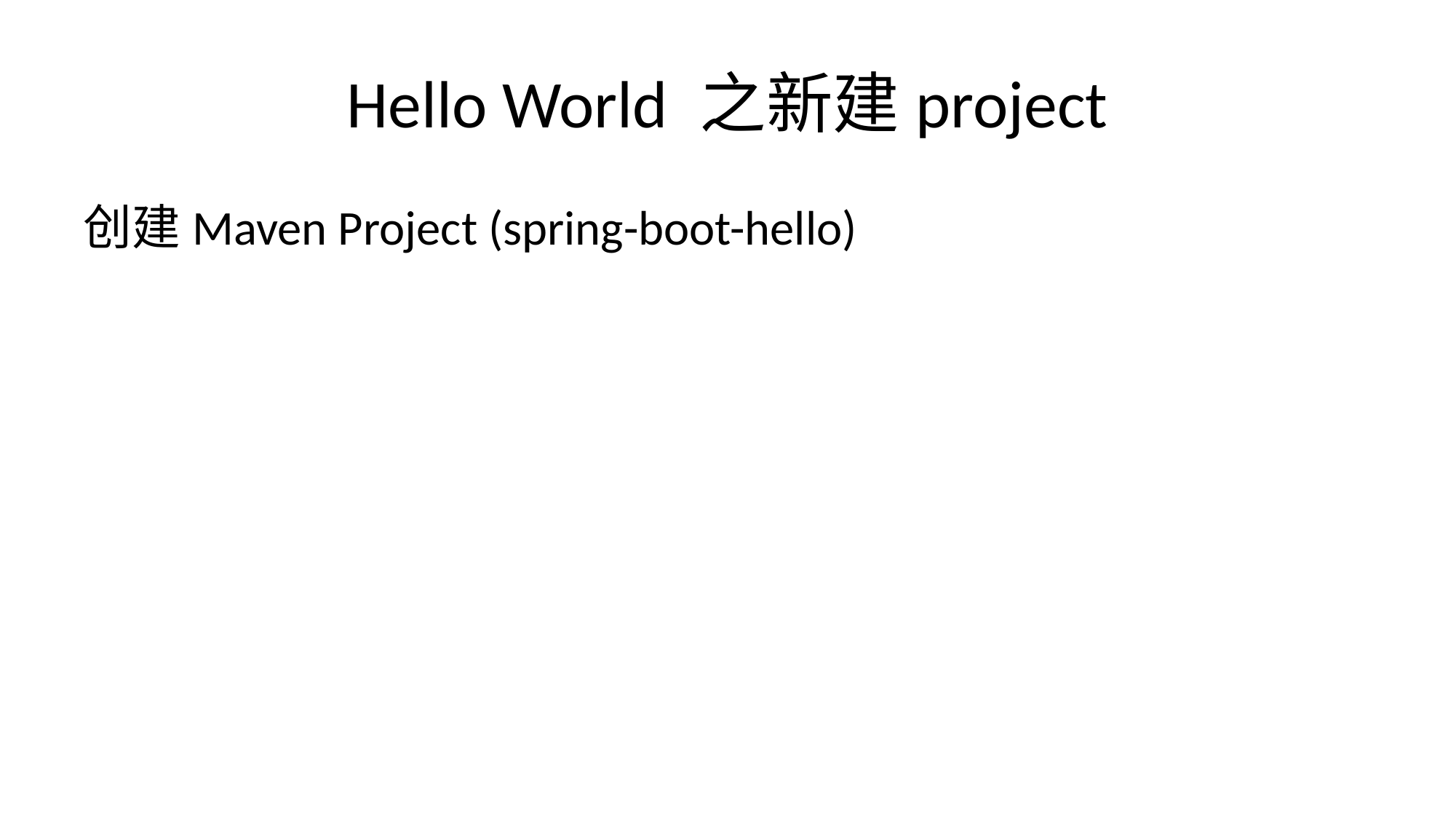

# Hello World 之新建project
创建Maven Project (spring-boot-hello)